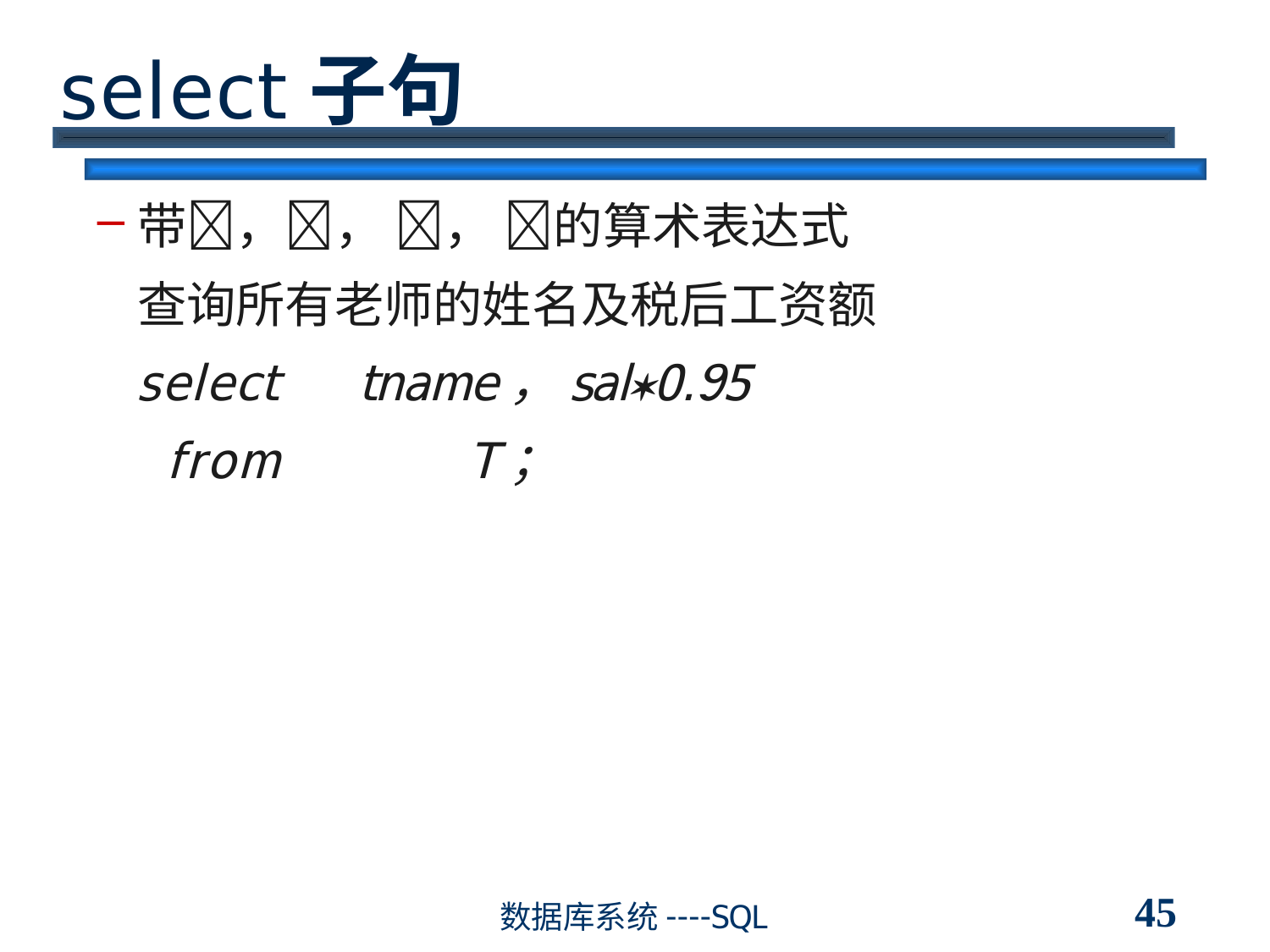

# select子句
带+，−， ∗， /的算术表达式
	查询所有老师的姓名及税后工资额
	select     tname，sal∗0.95
	  from	     T；

45
数据库系统----SQL